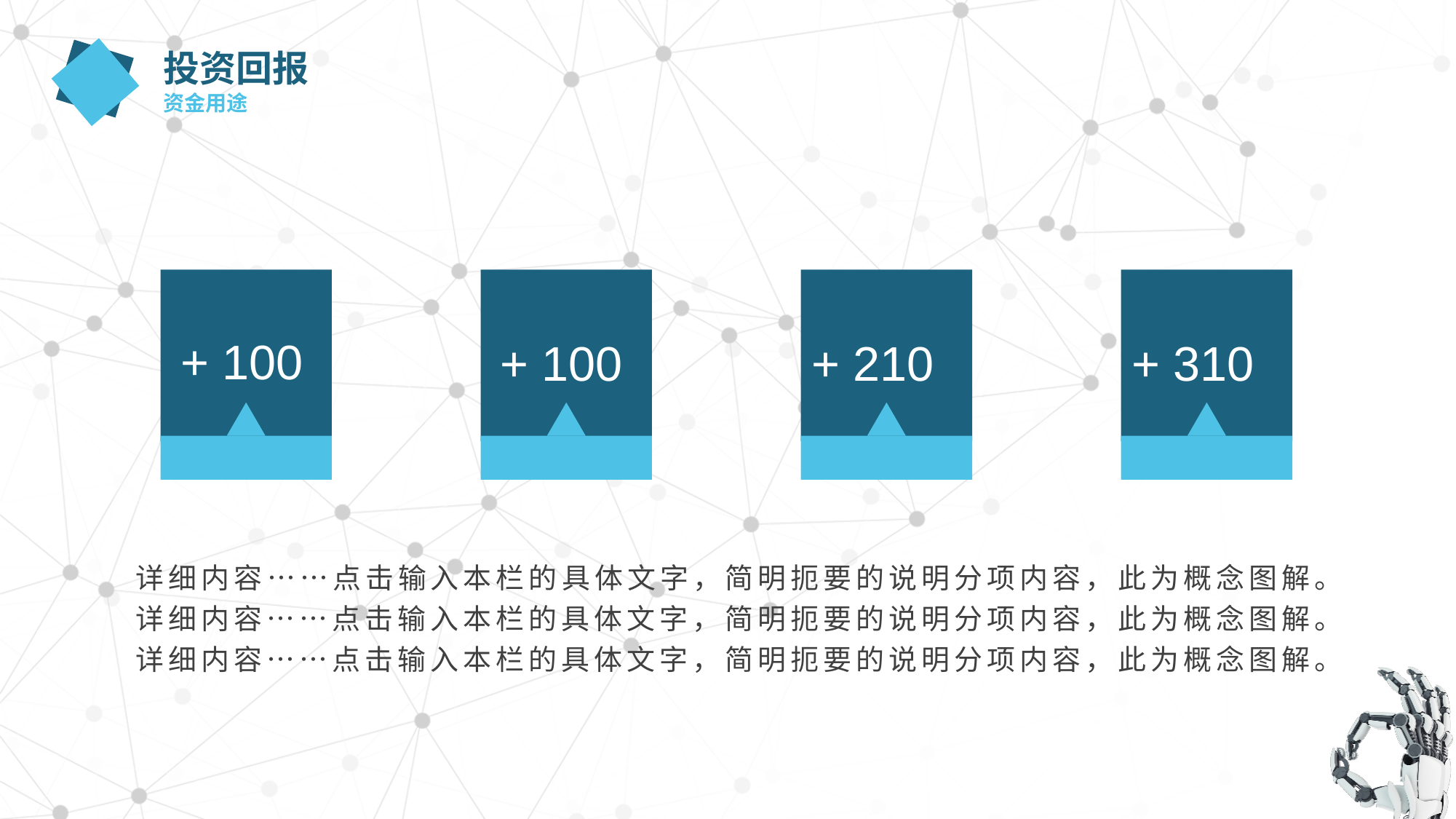

投资回报
资金用途

+ 210

+ 310

+ 100
+ 100
详细内容……点击输入本栏的具体文字，简明扼要的说明分项内容，此为概念图解。
详细内容……点击输入本栏的具体文字，简明扼要的说明分项内容，此为概念图解。
详细内容……点击输入本栏的具体文字，简明扼要的说明分项内容，此为概念图解。